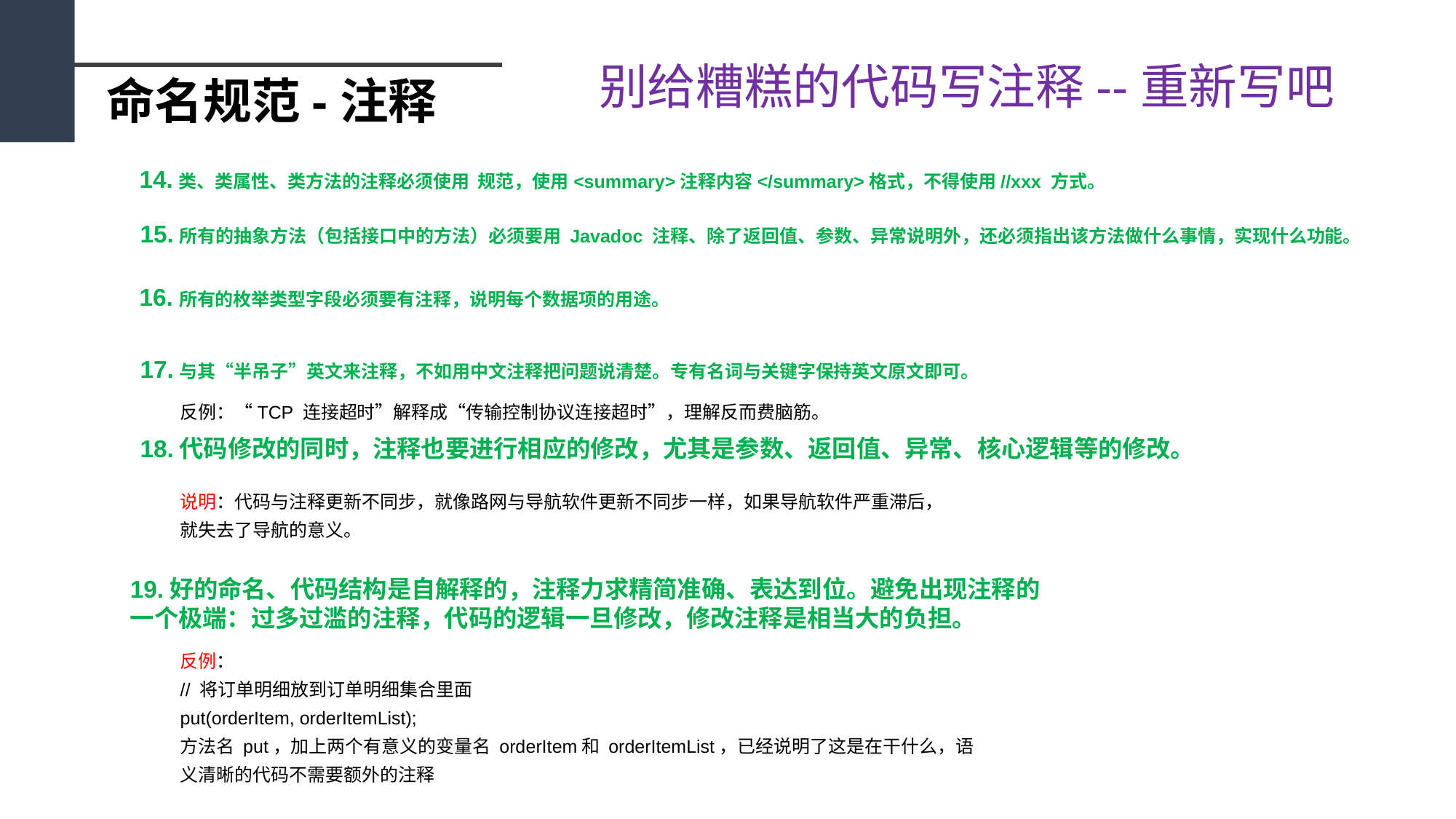

别给糟糕的代码写注释--重新写吧
命名规范-注释
14.类、类属性、类方法的注释必须使用  规范，使用<summary>注释内容</summary>格式，不得使用//xxx 方式。
15.所有的抽象方法（包括接口中的方法）必须要用 Javadoc 注释、除了返回值、参数、异常说明外，还必须指出该方法做什么事情，实现什么功能。
16.所有的枚举类型字段必须要有注释，说明每个数据项的用途。
17.与其“半吊子”英文来注释，不如用中文注释把问题说清楚。专有名词与关键字保持英文原文即可。
反例：“TCP 连接超时”解释成“传输控制协议连接超时”，理解反而费脑筋。
18.代码修改的同时，注释也要进行相应的修改，尤其是参数、返回值、异常、核心逻辑等的修改。
说明：代码与注释更新不同步，就像路网与导航软件更新不同步一样，如果导航软件严重滞后，
就失去了导航的意义。
19.好的命名、代码结构是自解释的，注释力求精简准确、表达到位。避免出现注释的
一个极端：过多过滥的注释，代码的逻辑一旦修改，修改注释是相当大的负担。
反例：
// 将订单明细放到订单明细集合里面
put(orderItem, orderItemList);
方法名 put，加上两个有意义的变量名 orderItem和 orderItemList，已经说明了这是在干什么，语
义清晰的代码不需要额外的注释